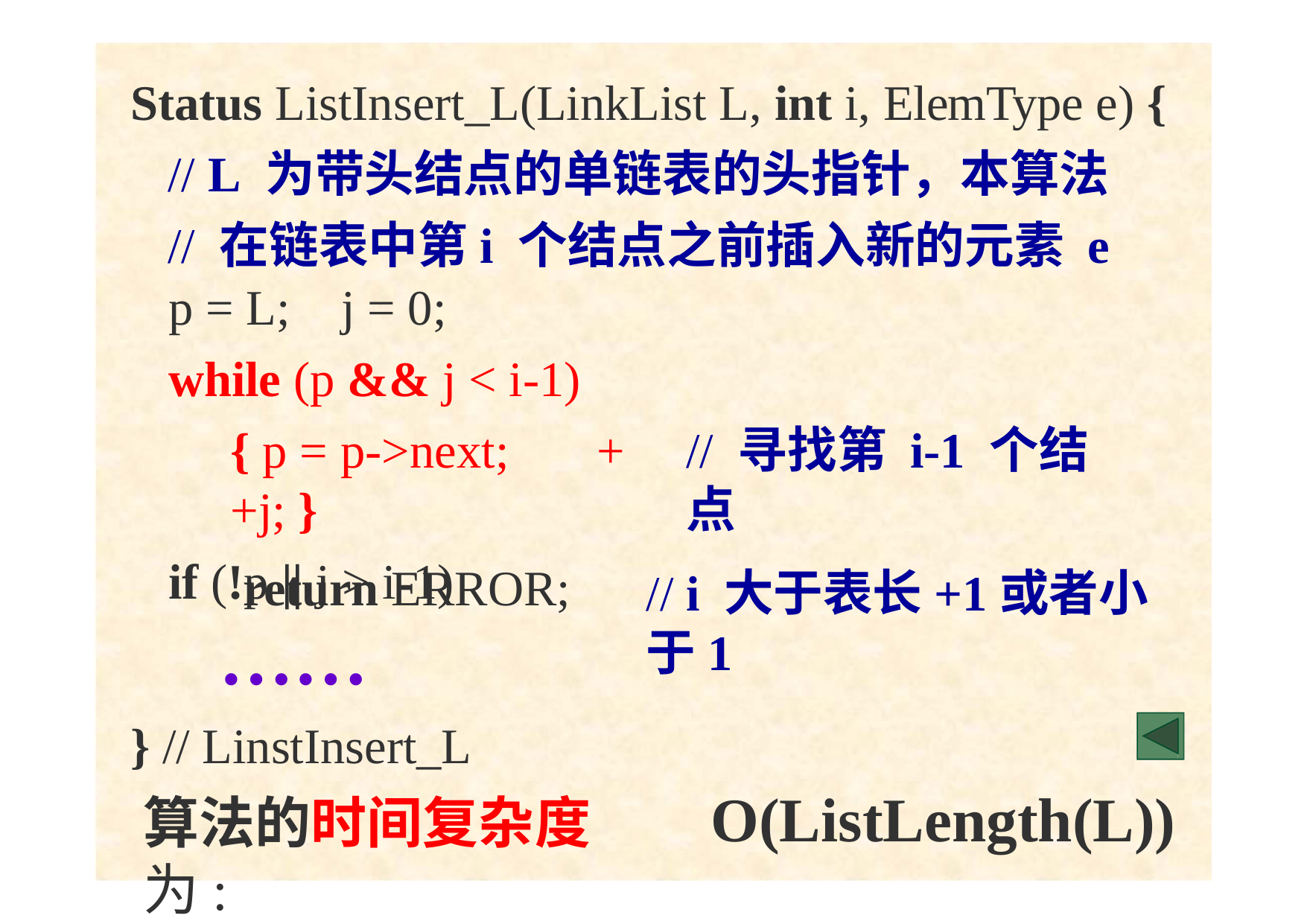

Status ListInsert_L(LinkList L, int i, ElemType e) {
// L 为带头结点的单链表的头指针，本算法
// 在链表中第i 个结点之前插入新的元素 e
p = L;	j = 0;
while (p && j < i-1)
{ p = p->next;	++j; }
if (!p || j > i-1)
// 寻找第 i-1 个结点
return ERROR;
……
} // LinstInsert_L
// i 大于表长+1或者小于1

O(ListLength(L))
算法的时间复杂度为: